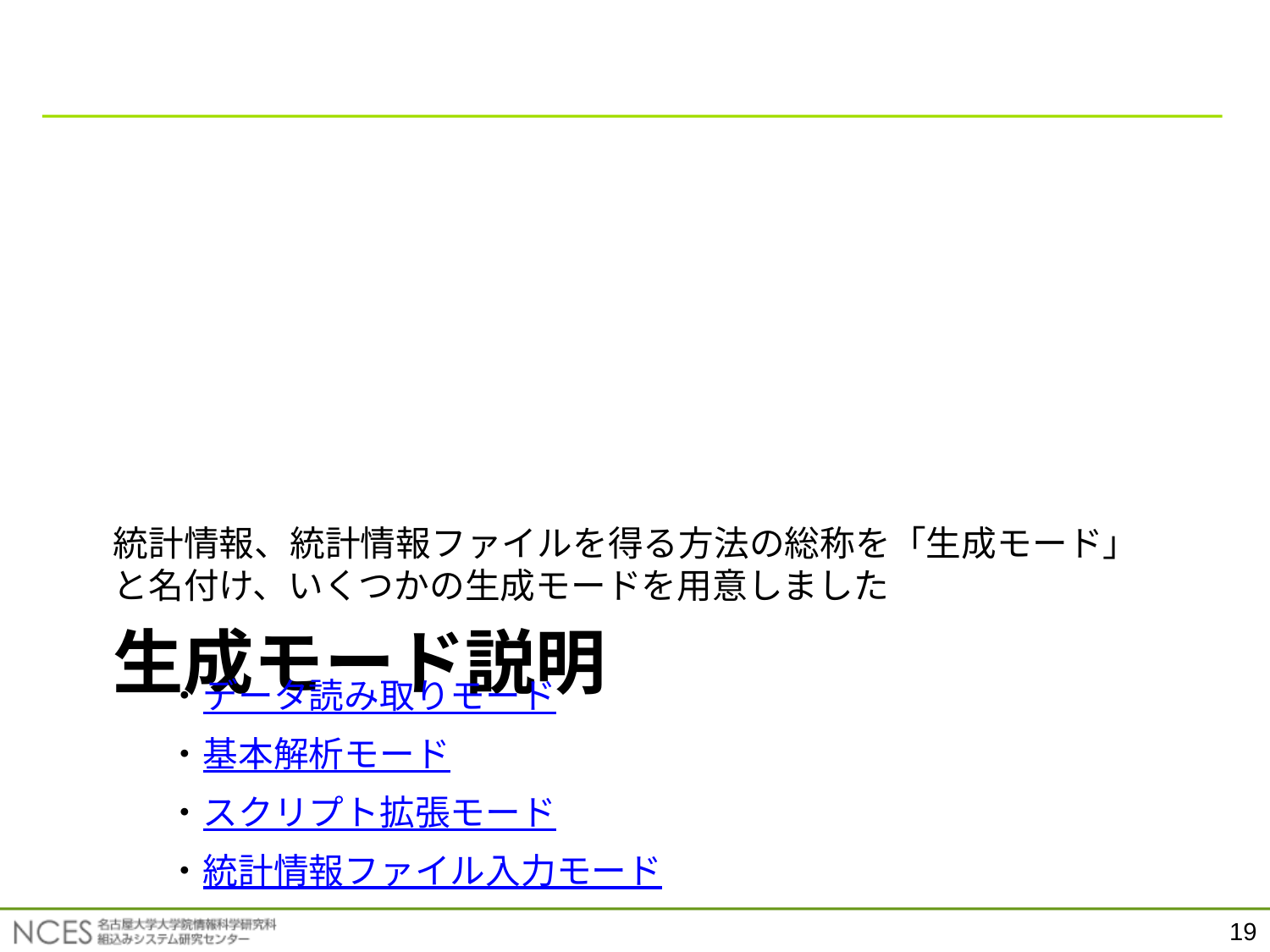

統計情報、統計情報ファイルを得る方法の総称を「生成モード」と名付け、いくつかの生成モードを用意しました
# 生成モード説明
・データ読み取りモード
・基本解析モード
・スクリプト拡張モード
・統計情報ファイル入力モード
19